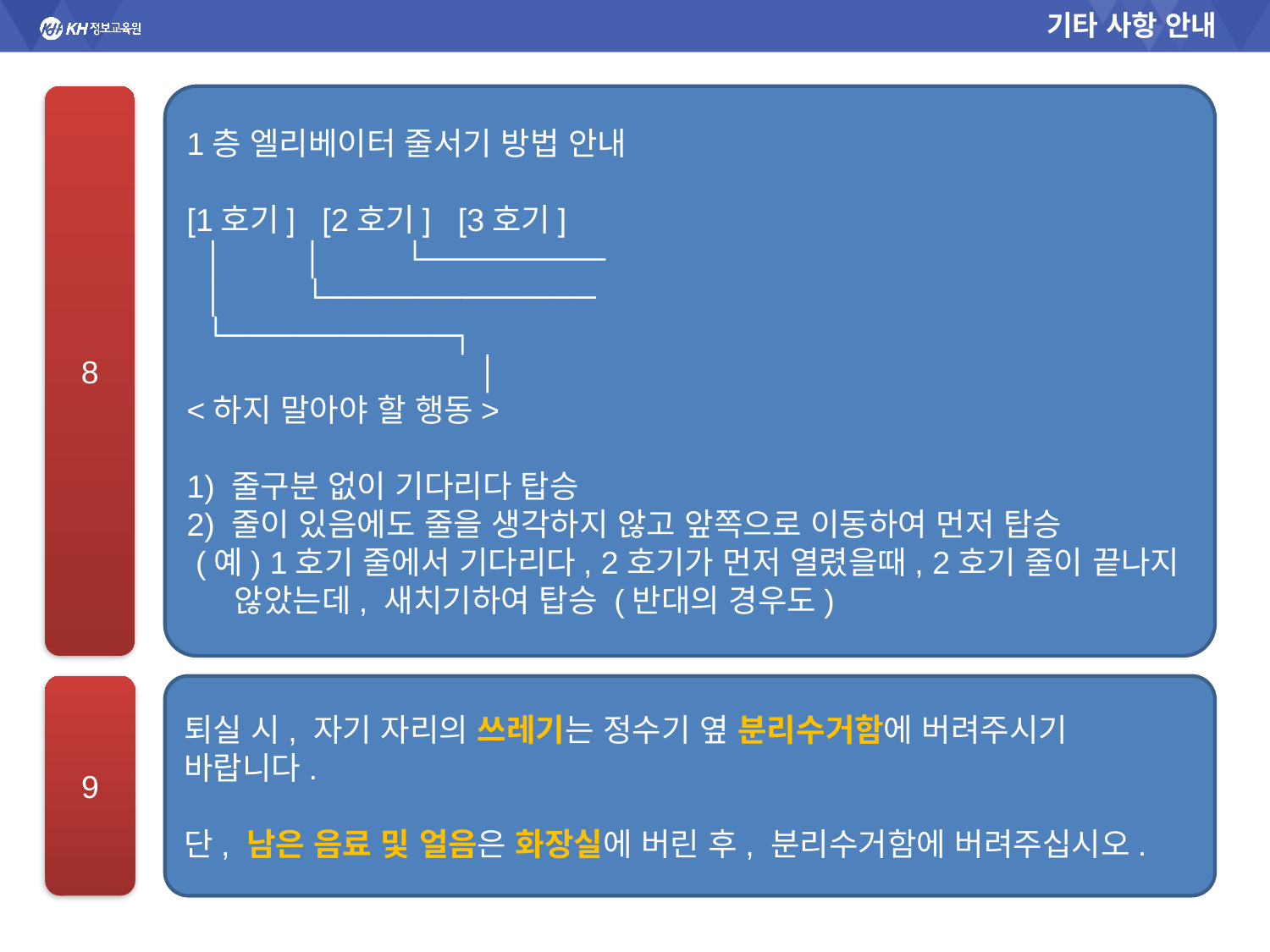

기타 사항 안내
8
1층 엘리베이터 줄서기 방법 안내

[1호기]   [2호기]   [3호기]
  │         │         └────────
  │         └────────────
  └──────────┐
                                 │
<하지 말아야 할 행동>

1) 줄구분 없이 기다리다 탑승
2) 줄이 있음에도 줄을 생각하지 않고 앞쪽으로 이동하여 먼저 탑승
 (예) 1호기 줄에서 기다리다, 2호기가 먼저 열렸을때, 2호기 줄이 끝나지 않았는데, 새치기하여 탑승 (반대의 경우도)
9
퇴실 시, 자기 자리의 쓰레기는 정수기 옆 분리수거함에 버려주시기
바랍니다.

단, 남은 음료 및 얼음은 화장실에 버린 후, 분리수거함에 버려주십시오.